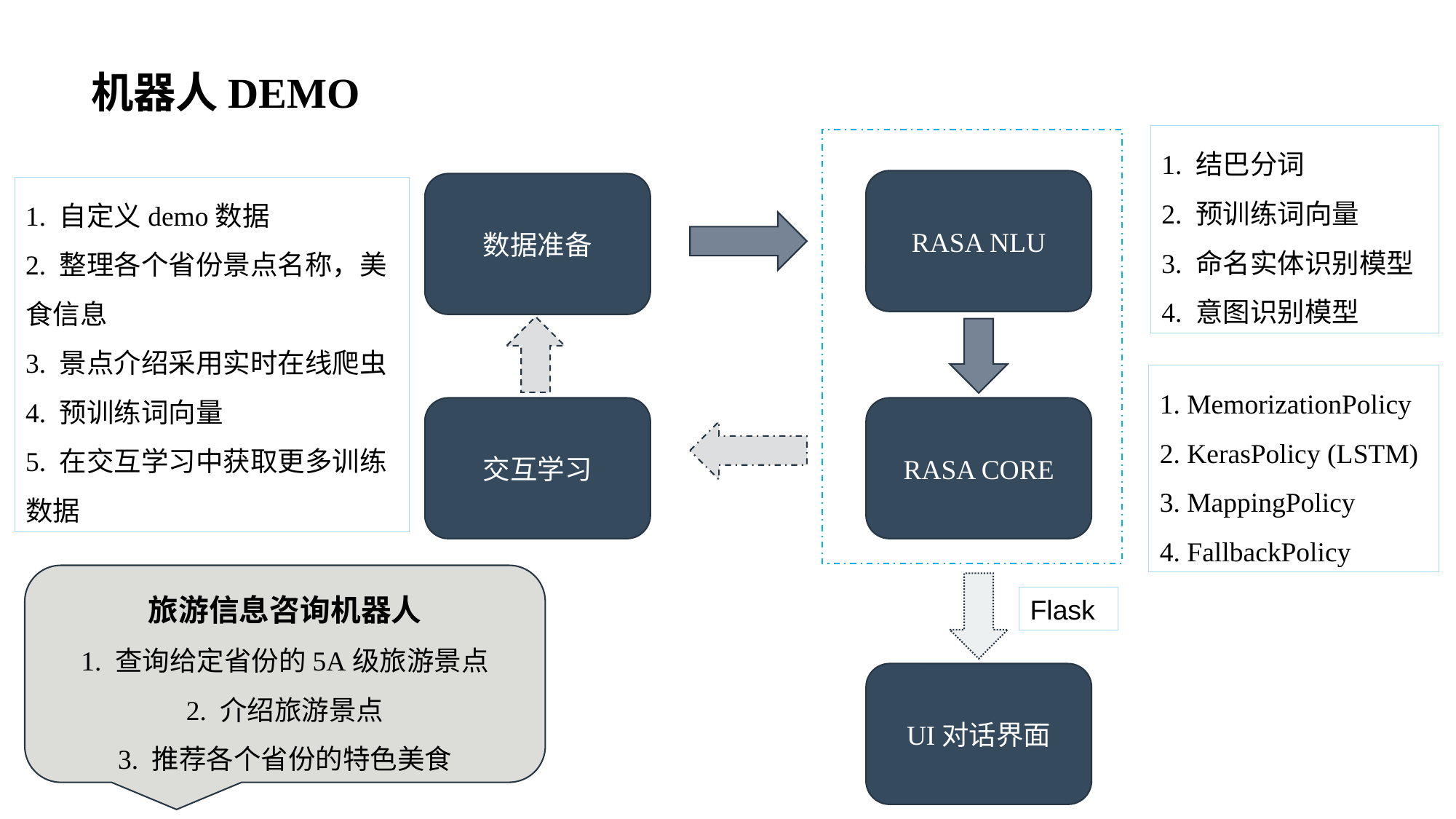

# 机器人DEMO
1. 结巴分词
2. 预训练词向量
3. 命名实体识别模型
4. 意图识别模型

RASA NLU
数据准备
1. 自定义demo数据
2. 整理各个省份景点名称，美食信息
3. 景点介绍采用实时在线爬虫
4. 预训练词向量
5. 在交互学习中获取更多训练数据

1. MemorizationPolicy
2. KerasPolicy (LSTM)
3. MappingPolicy
4. FallbackPolicy
交互学习
RASA CORE

旅游信息咨询机器人
1. 查询给定省份的5A级旅游景点
2. 介绍旅游景点
3. 推荐各个省份的特色美食

Flask
UI对话界面
17